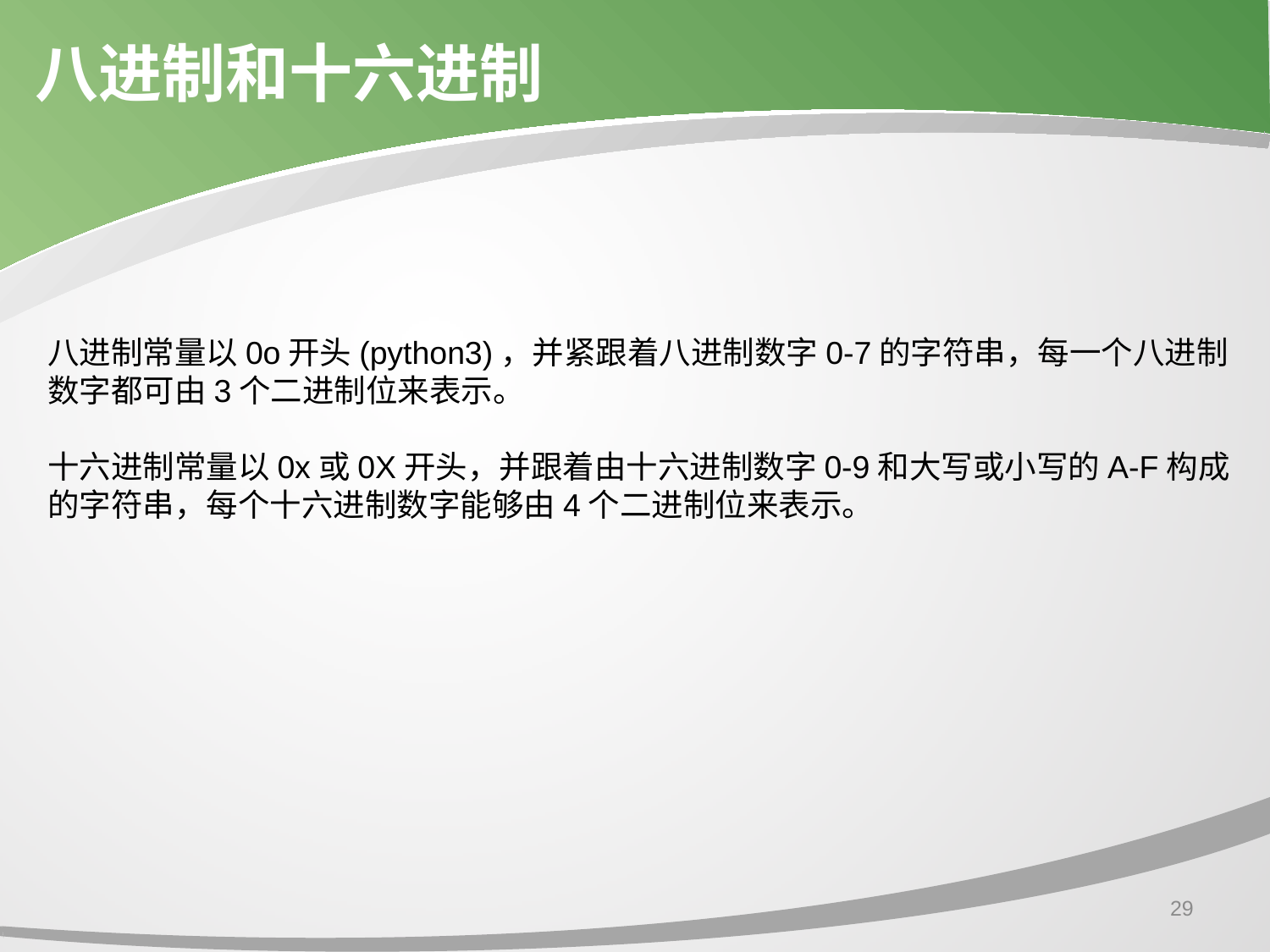

# 八进制和十六进制
八进制常量以0o开头(python3)，并紧跟着八进制数字0-7的字符串，每一个八进制数字都可由3个二进制位来表示。

十六进制常量以0x或0X开头，并跟着由十六进制数字0-9和大写或小写的A-F构成的字符串，每个十六进制数字能够由4个二进制位来表示。
29